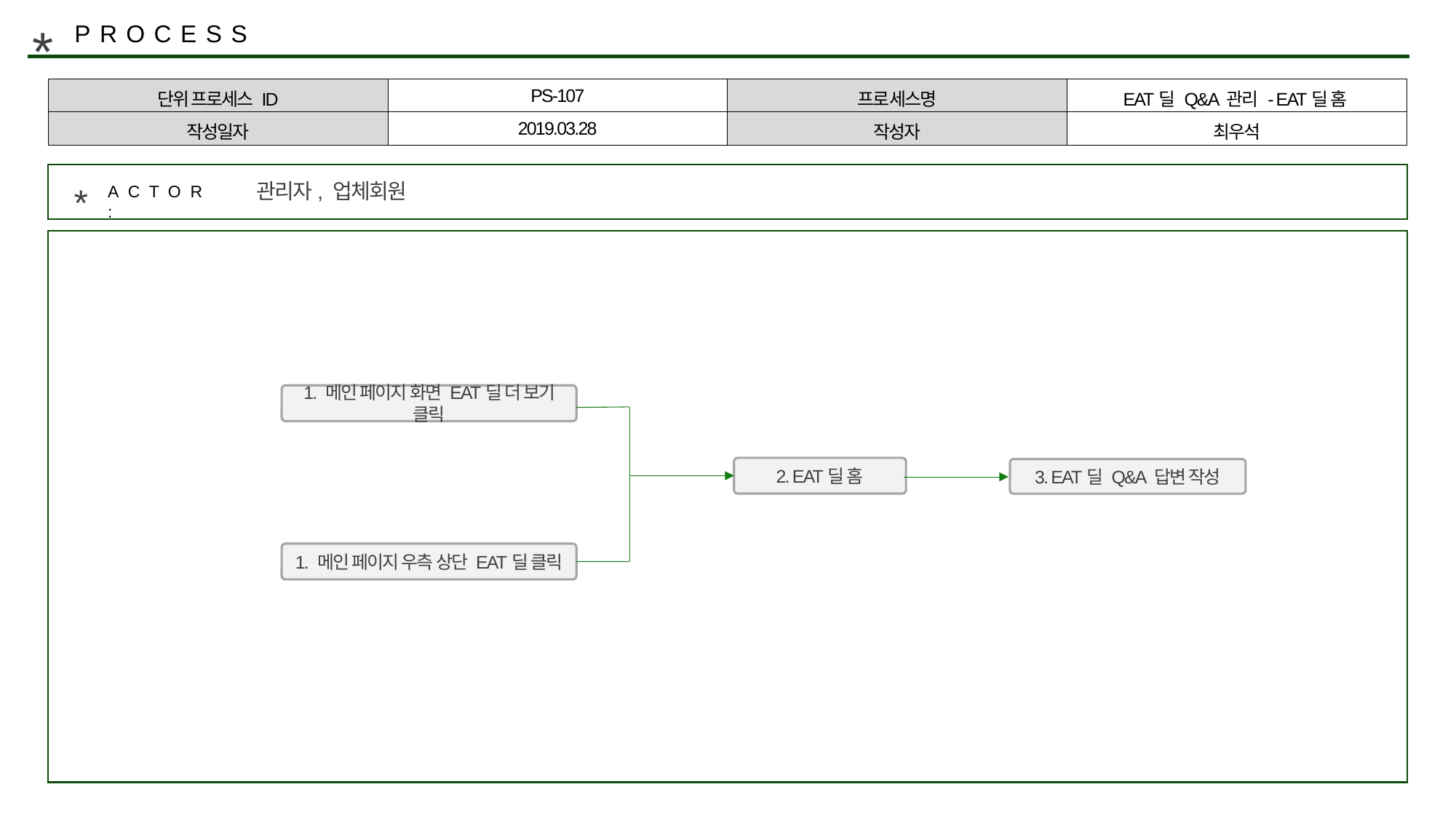

*
PROCESS
| 단위 프로세스 ID | PS-107 | 프로세스명 | EAT딜 Q&A 관리 - EAT딜 홈 |
| --- | --- | --- | --- |
| 작성일자 | 2019.03.28 | 작성자 | 최우석 |

관리자, 업체회원
*
ACTOR :

1. 메인 페이지 화면 EAT딜 더 보기 클릭
2. EAT딜 홈
3. EAT딜 Q&A 답변 작성
1. 메인 페이지 우측 상단 EAT딜 클릭